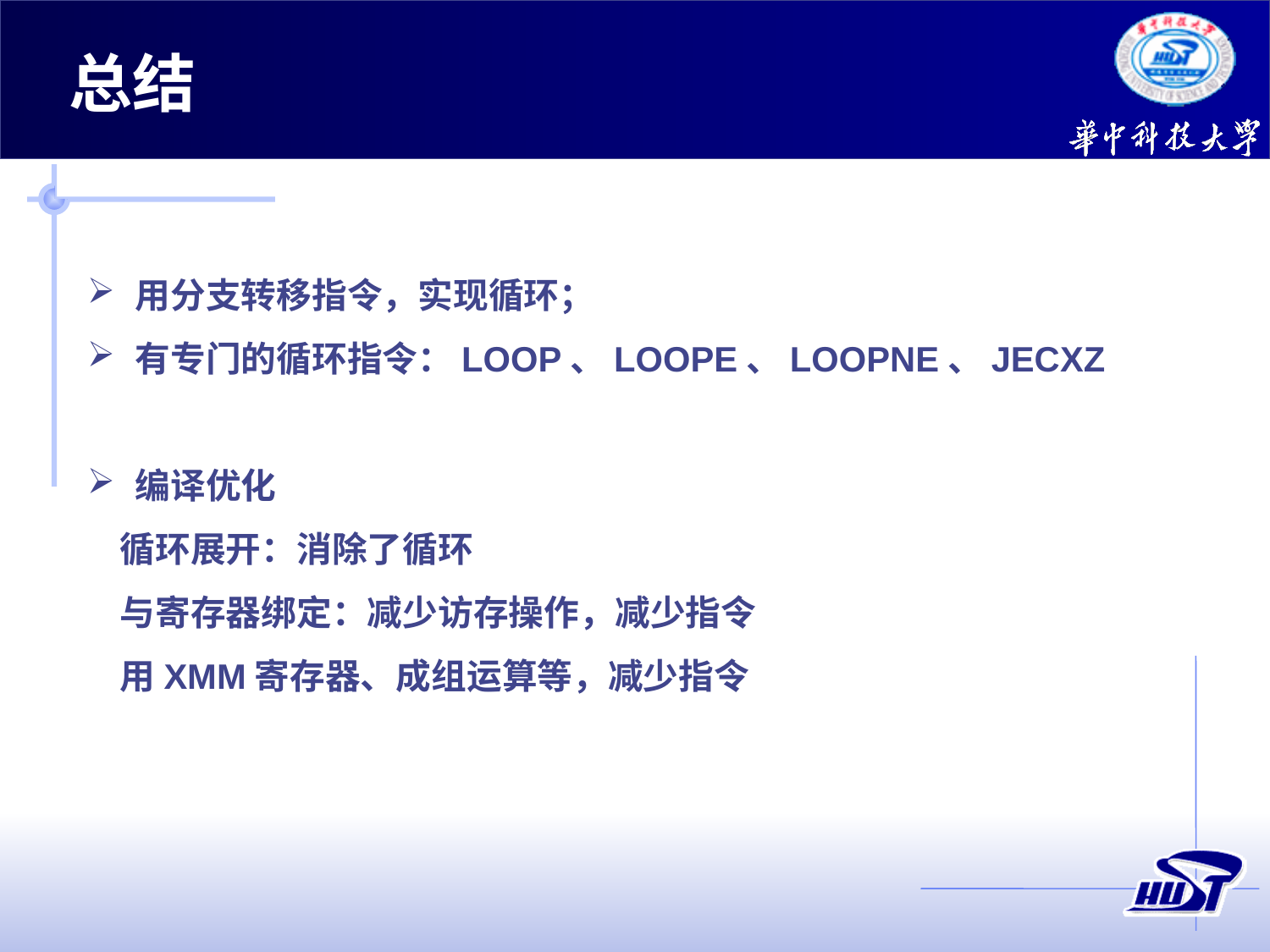

总结
用分支转移指令，实现循环；
有专门的循环指令：LOOP、LOOPE、LOOPNE、JECXZ

编译优化
   循环展开：消除了循环
   与寄存器绑定：减少访存操作，减少指令
   用XMM寄存器、成组运算等，减少指令